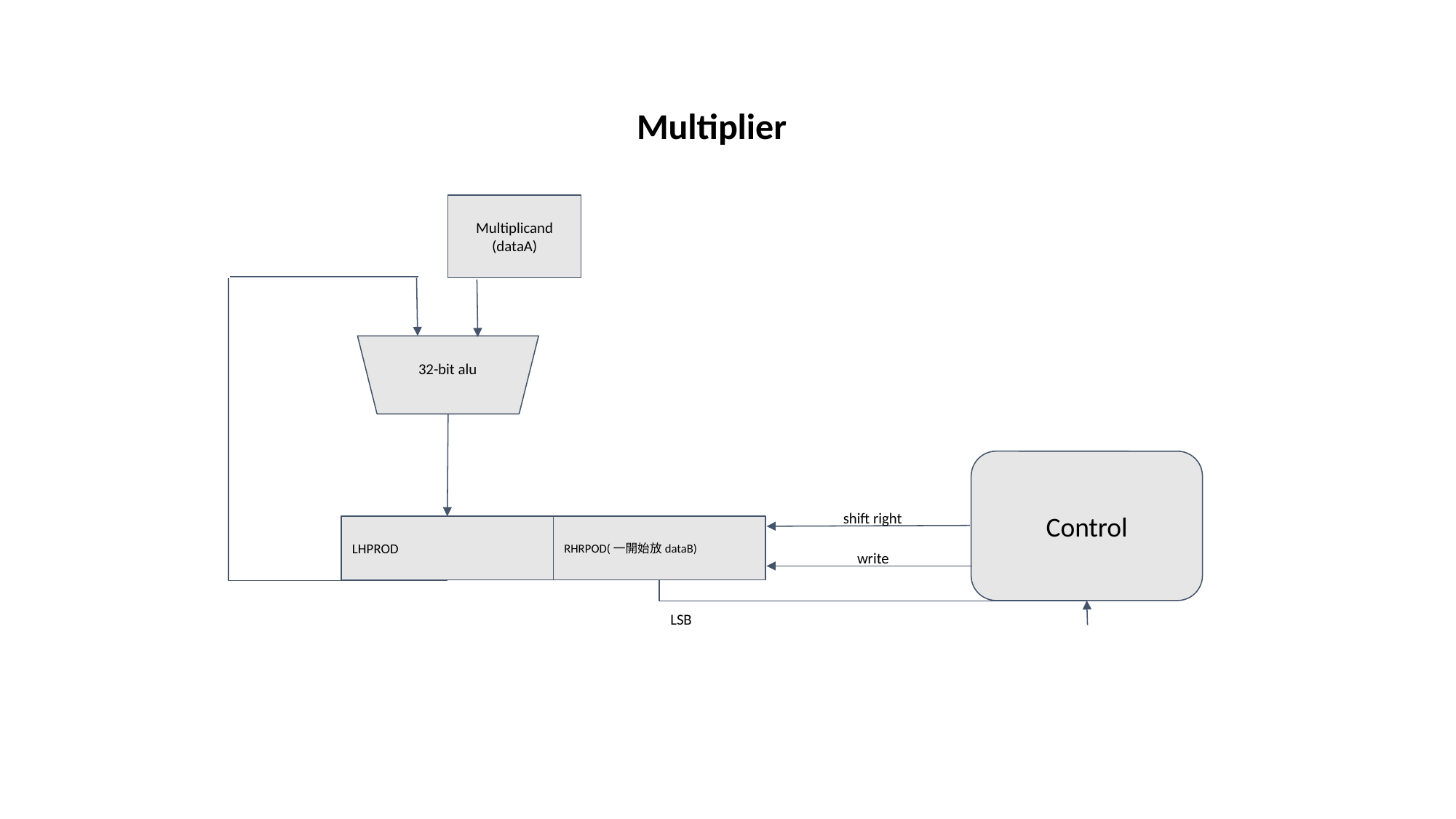

Multiplier
Multiplicand
(dataA)

32-bit alu
Control
shift right
LHPROD
RHRPOD(一開始放dataB)
write
LSB